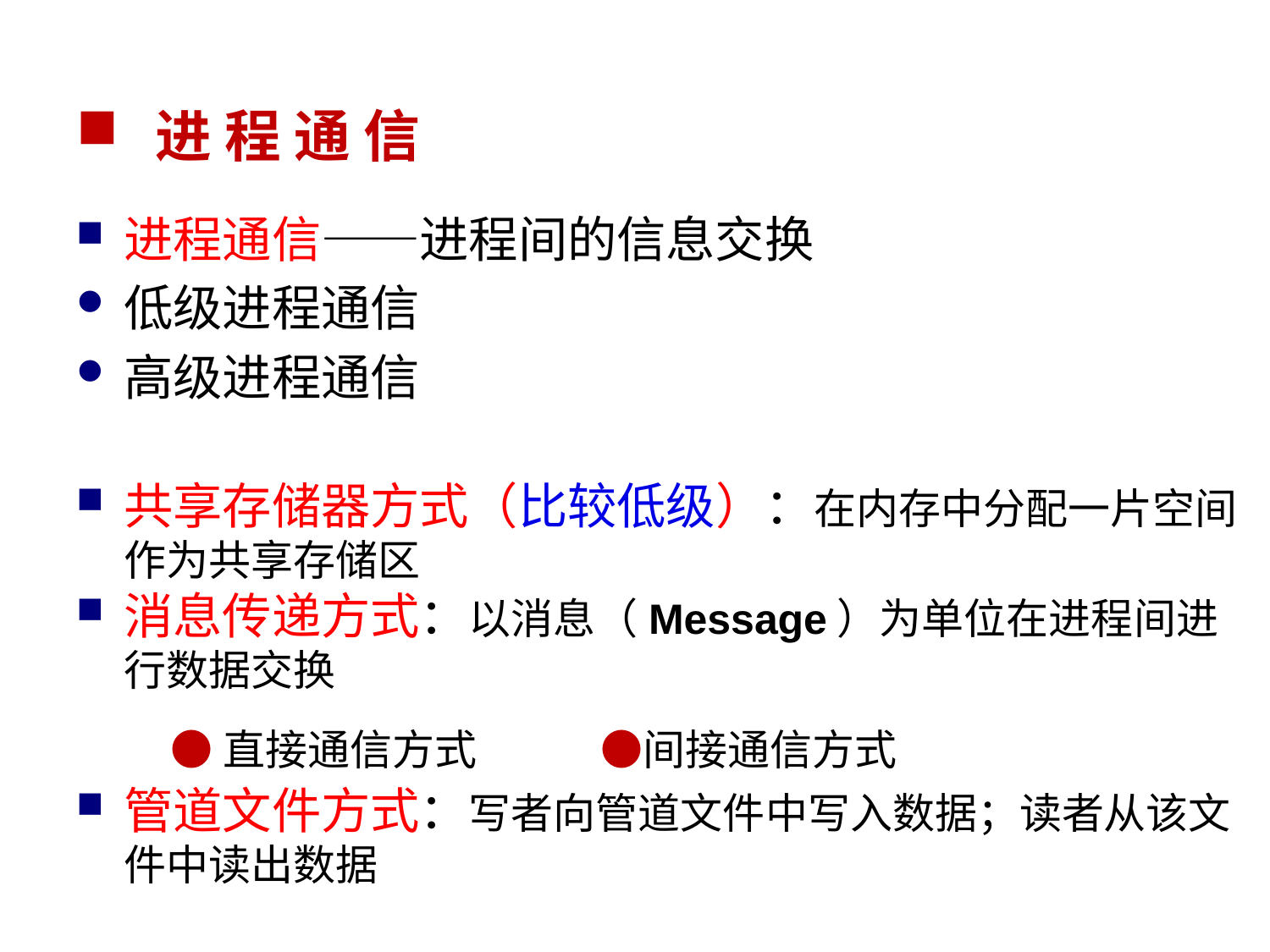

# 进 程 通 信
进程通信——进程间的信息交换
低级进程通信
高级进程通信

共享存储器方式（比较低级）：在内存中分配一片空间作为共享存储区
消息传递方式：以消息（Message）为单位在进程间进行数据交换
            ●直接通信方式             ●间接通信方式
管道文件方式：写者向管道文件中写入数据；读者从该文件中读出数据